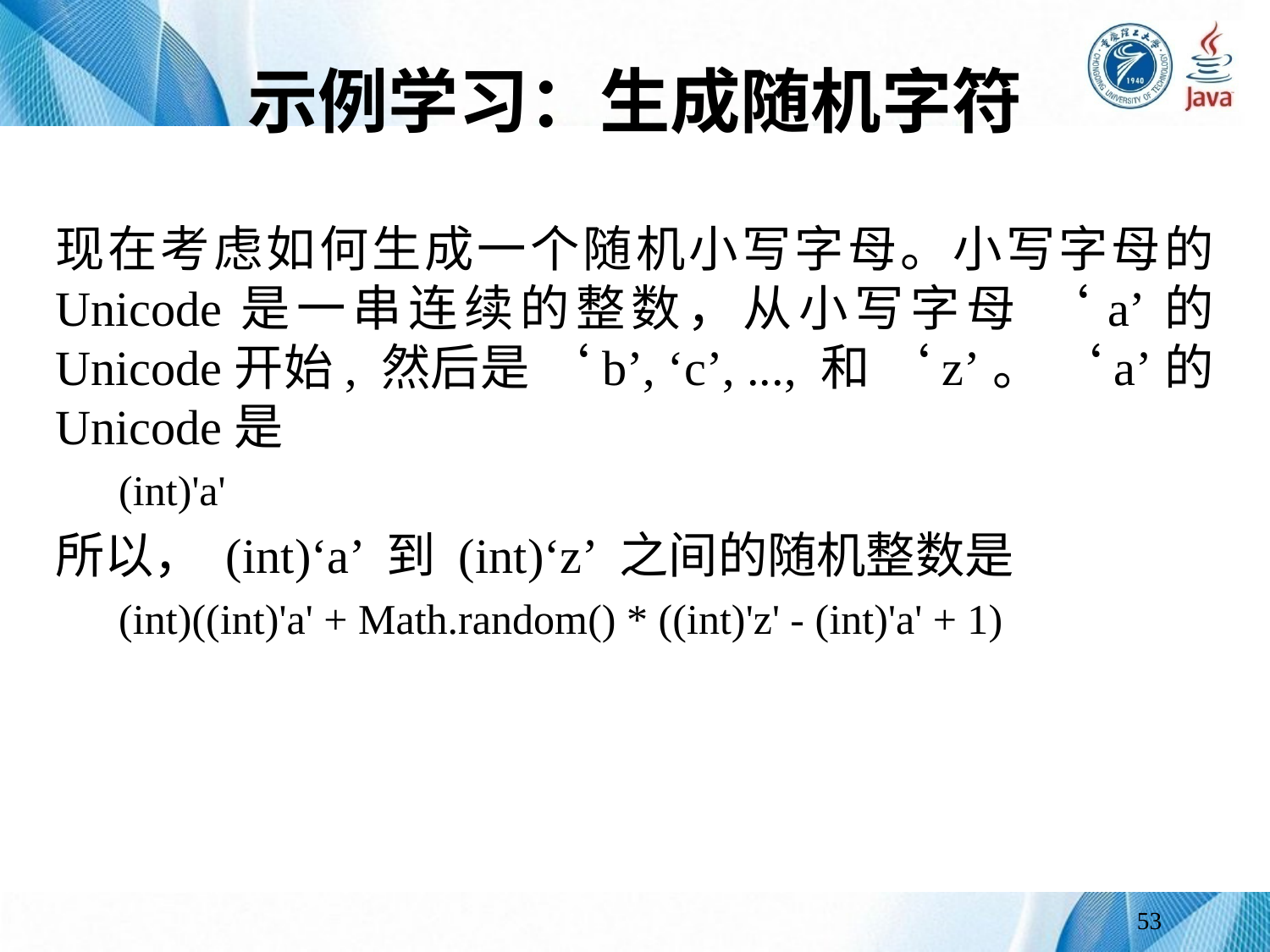

# 示例学习：生成随机字符
现在考虑如何生成一个随机小写字母。小写字母的Unicode是一串连续的整数，从小写字母 ‘a’的Unicode开始, 然后是 ‘b’, ‘c’, ..., 和 ‘z’。 ‘a’的Unicode是
(int)'a'
所以， (int)‘a’ 到 (int)‘z’ 之间的随机整数是
(int)((int)'a' + Math.random() * ((int)'z' - (int)'a' + 1)
53